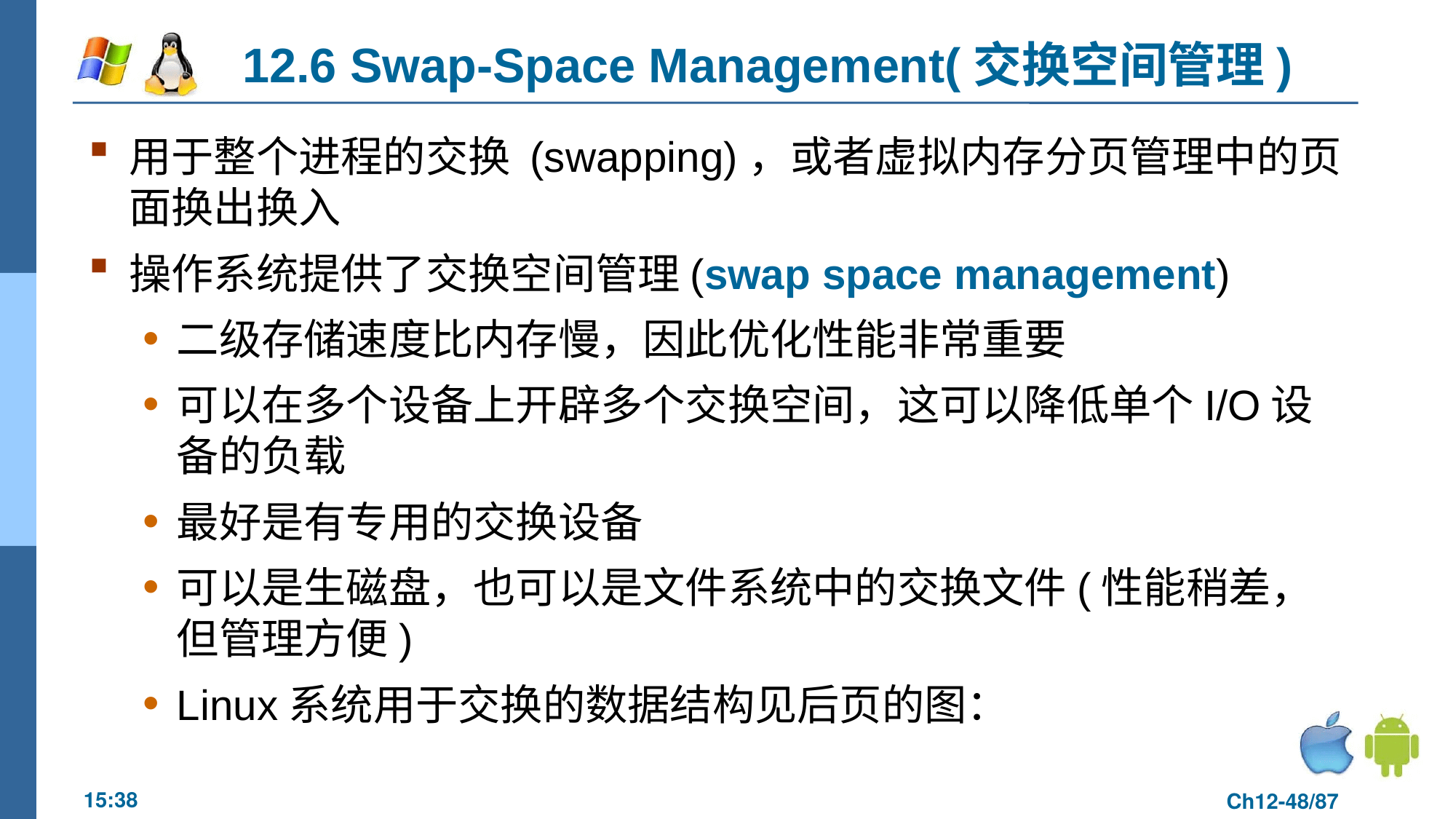

# 12.6 Swap-Space Management(交换空间管理)
用于整个进程的交换 (swapping)，或者虚拟内存分页管理中的页面换出换入
操作系统提供了交换空间管理(swap space management)
二级存储速度比内存慢，因此优化性能非常重要
可以在多个设备上开辟多个交换空间，这可以降低单个I/O设备的负载
最好是有专用的交换设备
可以是生磁盘，也可以是文件系统中的交换文件(性能稍差，但管理方便)
Linux系统用于交换的数据结构见后页的图：